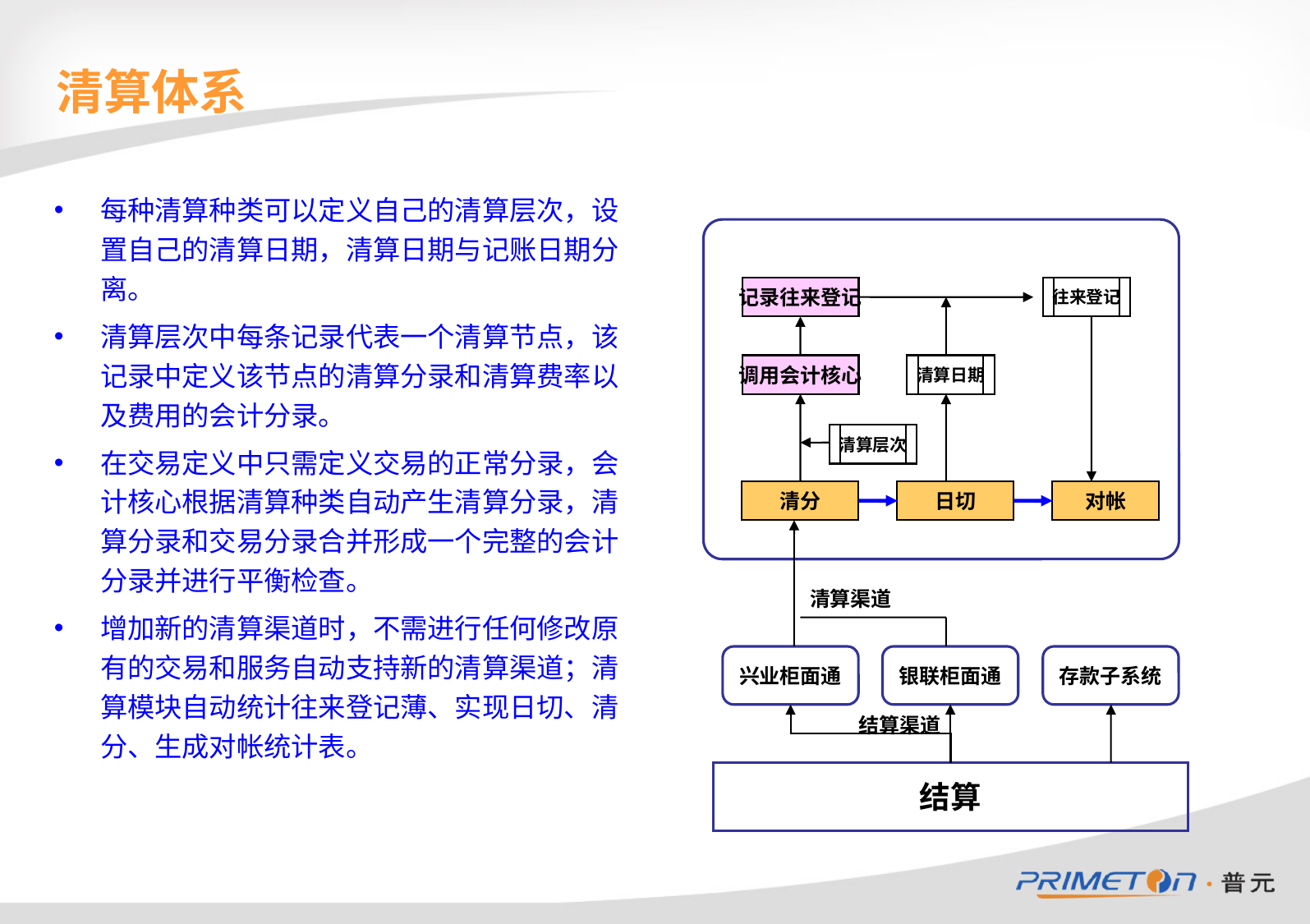

# 清算体系
每种清算种类可以定义自己的清算层次，设置自己的清算日期，清算日期与记账日期分离。
清算层次中每条记录代表一个清算节点，该记录中定义该节点的清算分录和清算费率以及费用的会计分录。
在交易定义中只需定义交易的正常分录，会计核心根据清算种类自动产生清算分录，清算分录和交易分录合并形成一个完整的会计分录并进行平衡检查。
增加新的清算渠道时，不需进行任何修改原有的交易和服务自动支持新的清算渠道；清算模块自动统计往来登记薄、实现日切、清分、生成对帐统计表。

往来登记
记录往来登记

调用会计核心
清算日期

清算层次

清分
日切
对帐

清算渠道

兴业柜面通
银联柜面通
存款子系统

结算渠道
结算